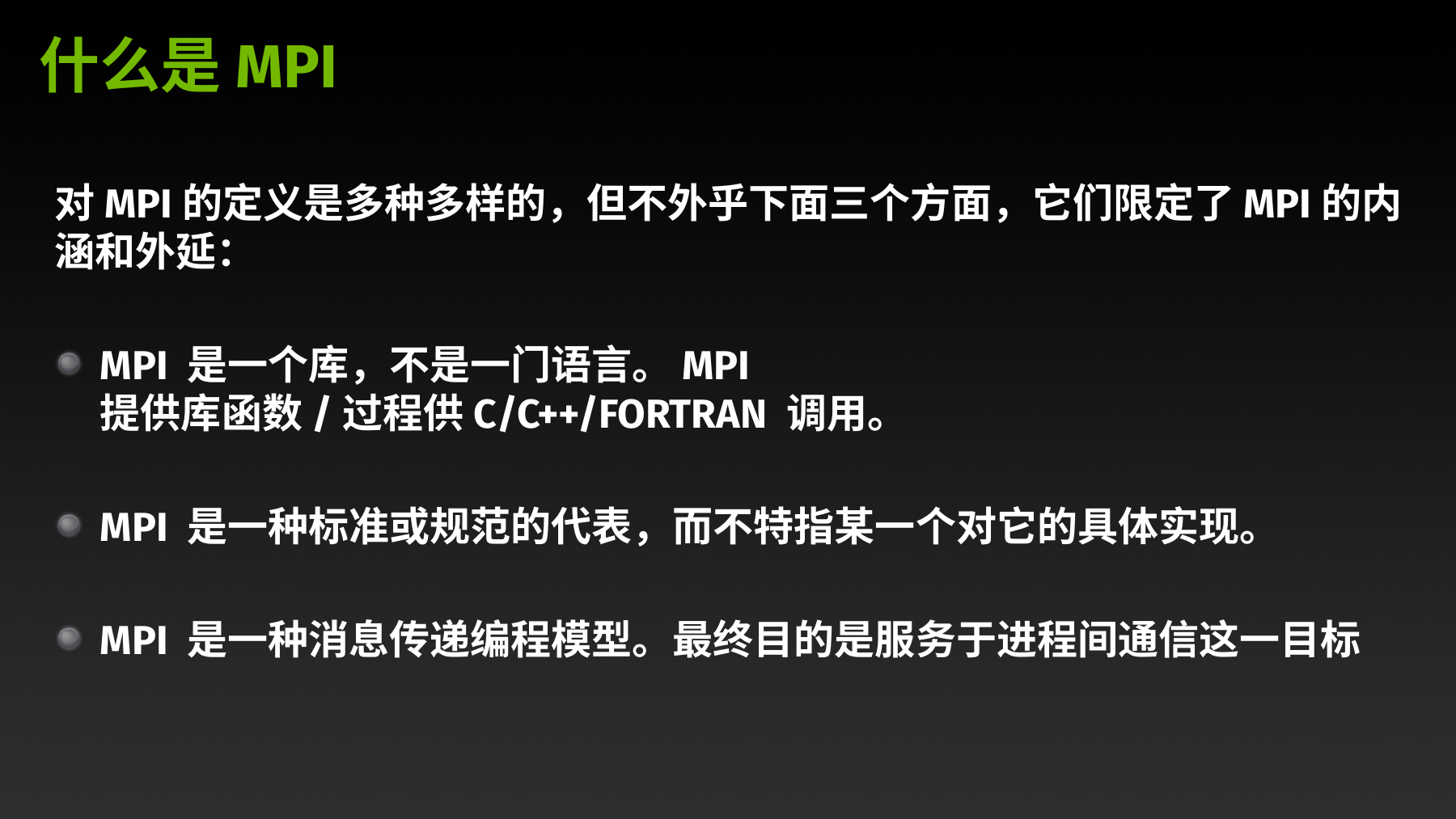

# 什么是MPI
对MPI的定义是多种多样的，但不外乎下面三个方面，它们限定了MPI的内涵和外延：

MPI 是一个库，不是一门语言。MPI 提供库函数/过程供C/C++/FORTRAN 调用。

MPI 是一种标准或规范的代表，而不特指某一个对它的具体实现。

MPI 是一种消息传递编程模型。最终目的是服务于进程间通信这一目标